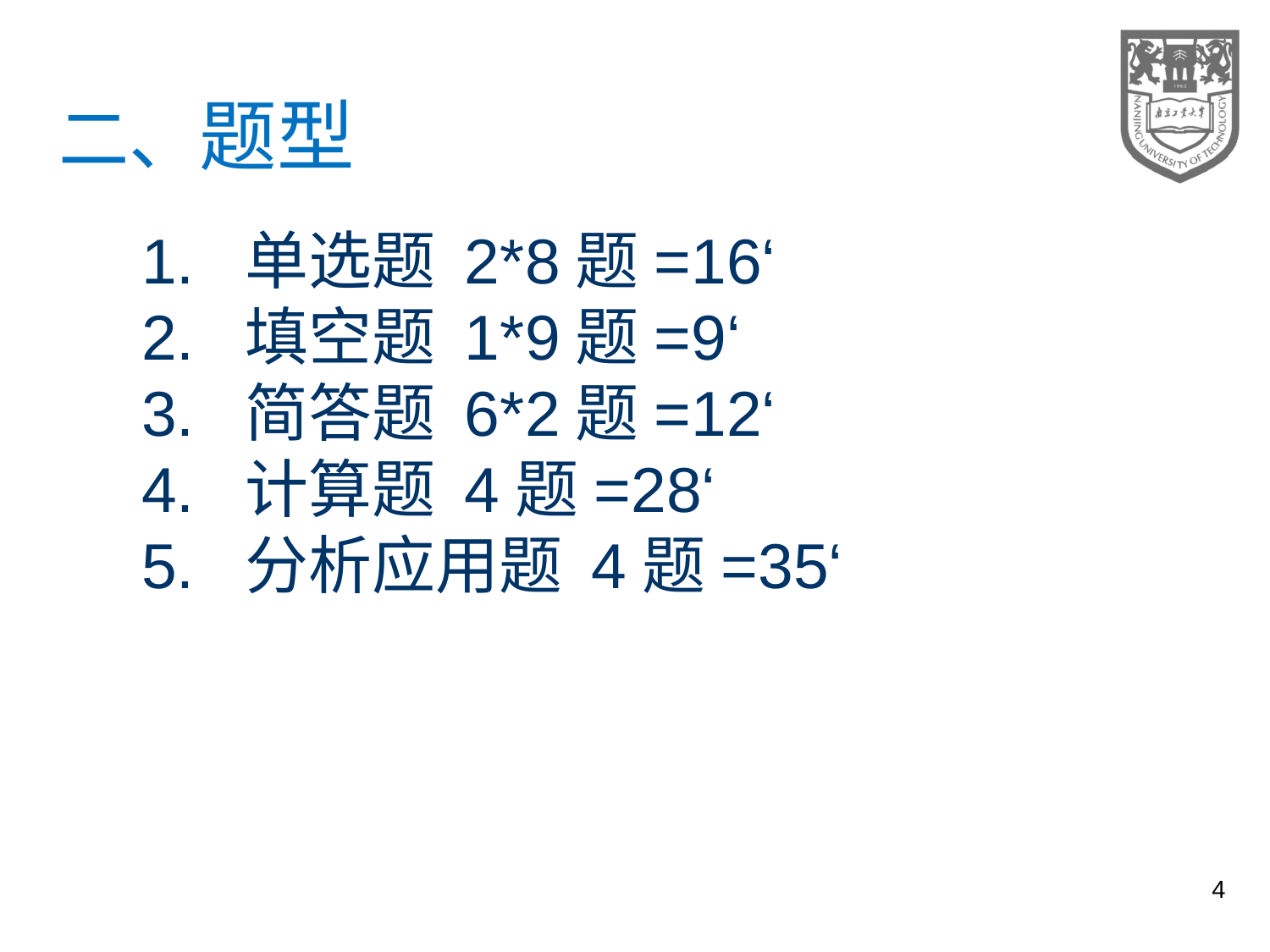

# 二、题型
单选题 2*8题=16‘
填空题 1*9题=9‘
简答题 6*2题=12‘
计算题 4题=28‘
分析应用题 4题=35‘
4